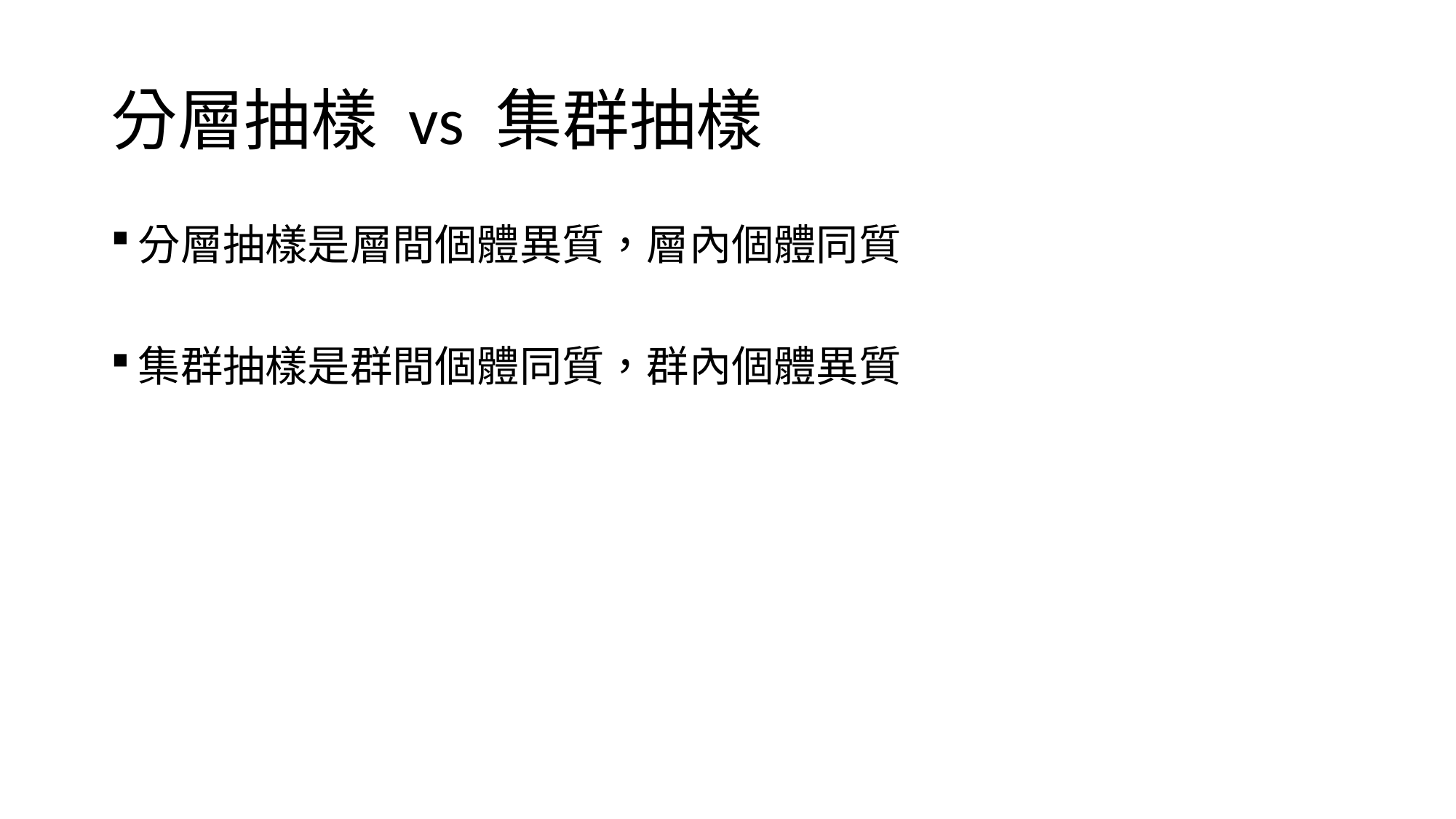

# 分層抽樣 vs 集群抽樣
分層抽樣是層間個體異質，層內個體同質

集群抽樣是群間個體同質，群內個體異質